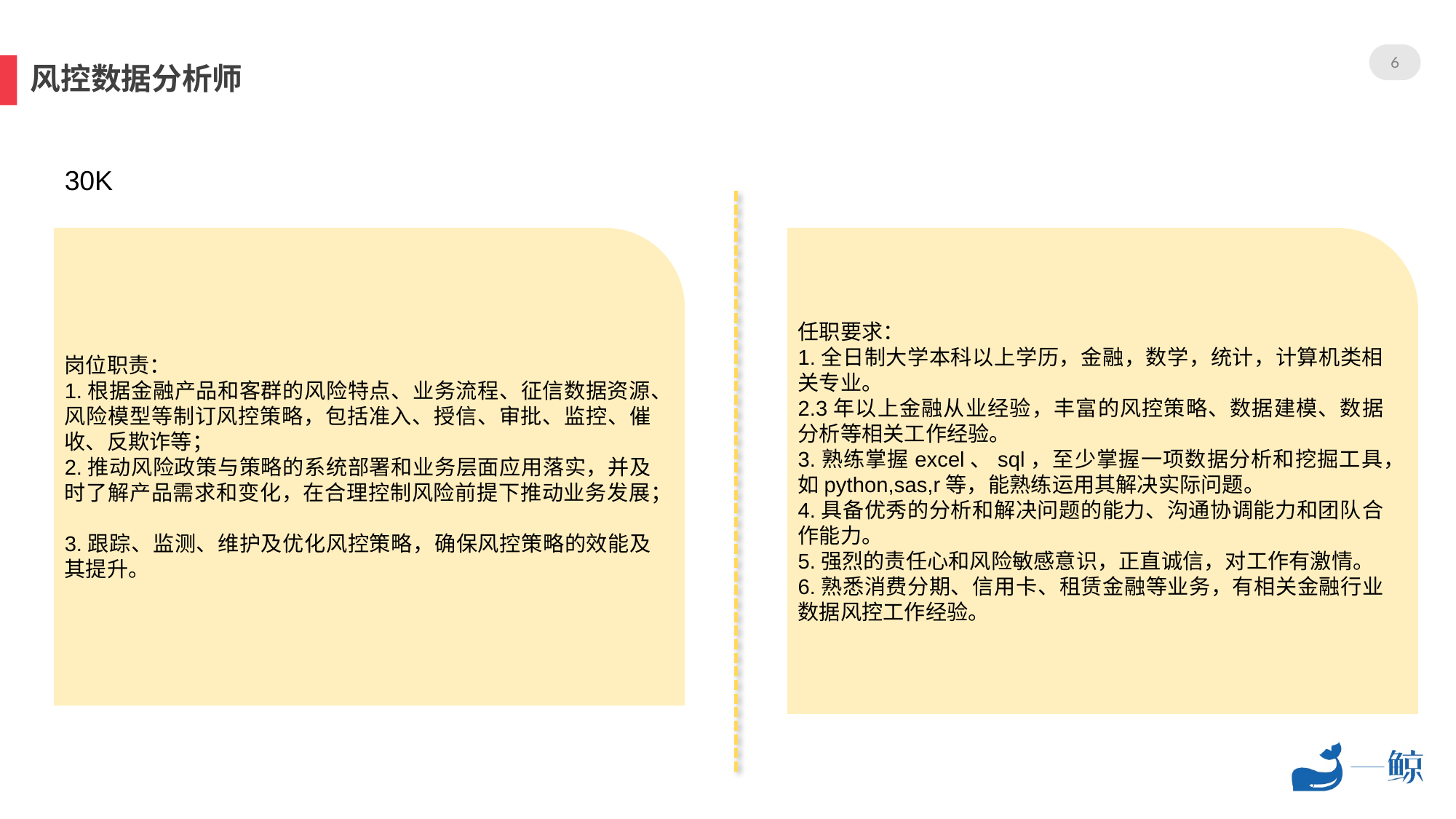

6
风控数据分析师
30K
岗位职责：
1.根据金融产品和客群的风险特点、业务流程、征信数据资源、风险模型等制订风控策略，包括准入、授信、审批、监控、催收、反欺诈等；
2.推动风险政策与策略的系统部署和业务层面应用落实，并及时了解产品需求和变化，在合理控制风险前提下推动业务发展；
3.跟踪、监测、维护及优化风控策略，确保风控策略的效能及其提升。
任职要求：
1.全日制大学本科以上学历，金融，数学，统计，计算机类相关专业。
2.3年以上金融从业经验，丰富的风控策略、数据建模、数据分析等相关工作经验。
3.熟练掌握excel、sql，至少掌握一项数据分析和挖掘工具，如python,sas,r等，能熟练运用其解决实际问题。
4.具备优秀的分析和解决问题的能力、沟通协调能力和团队合作能力。
5.强烈的责任心和风险敏感意识，正直诚信，对工作有激情。
6.熟悉消费分期、信用卡、租赁金融等业务，有相关金融行业数据风控工作经验。